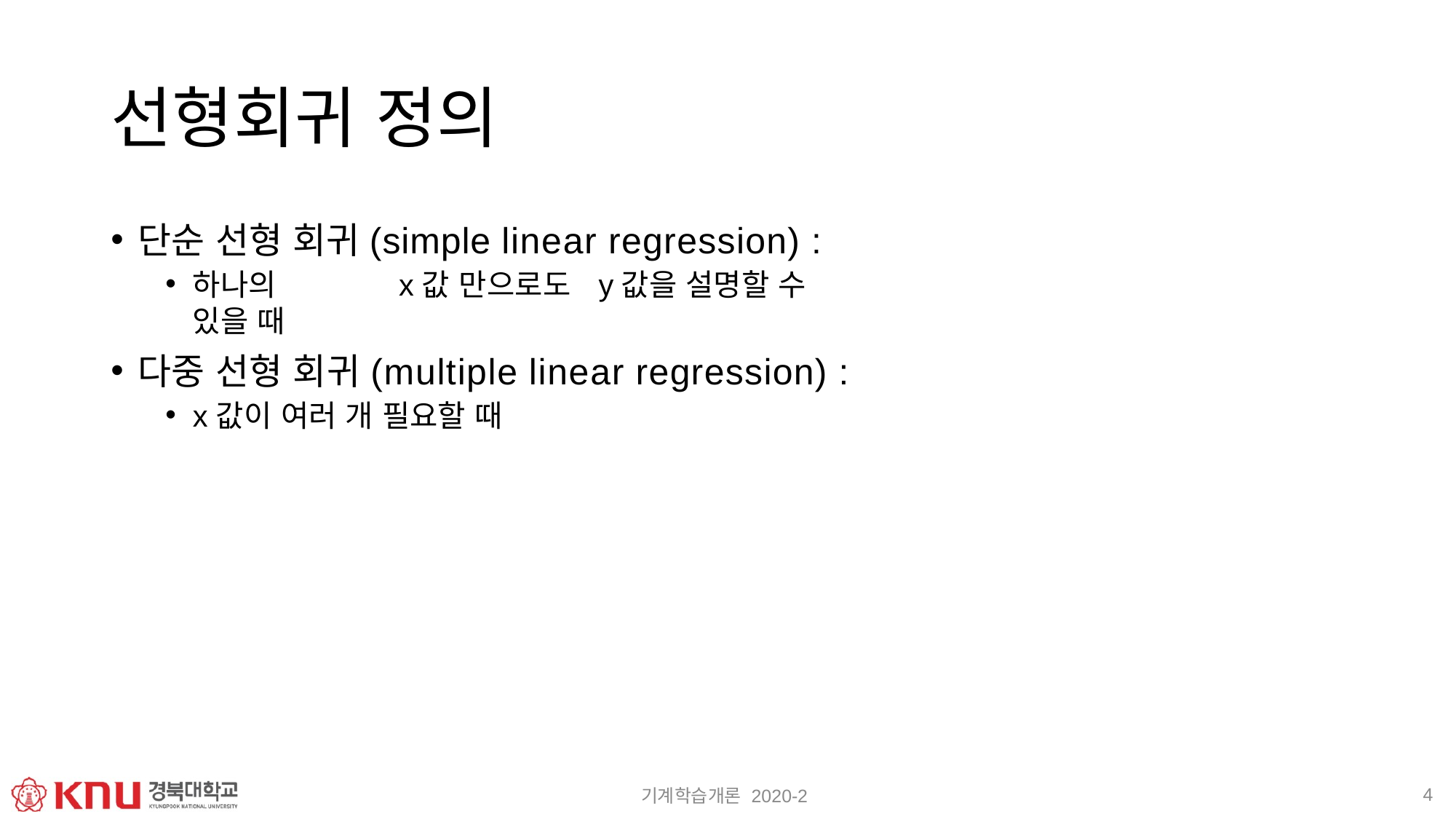

# 선형회귀 정의
단순 선형 회귀(simple linear regression) :
하나의	x값 만으로도	y값을 설명할 수 있을 때
다중 선형 회귀(multiple linear regression) :
x값이 여러 개 필요할 때
4
기계학습개론 2020-2